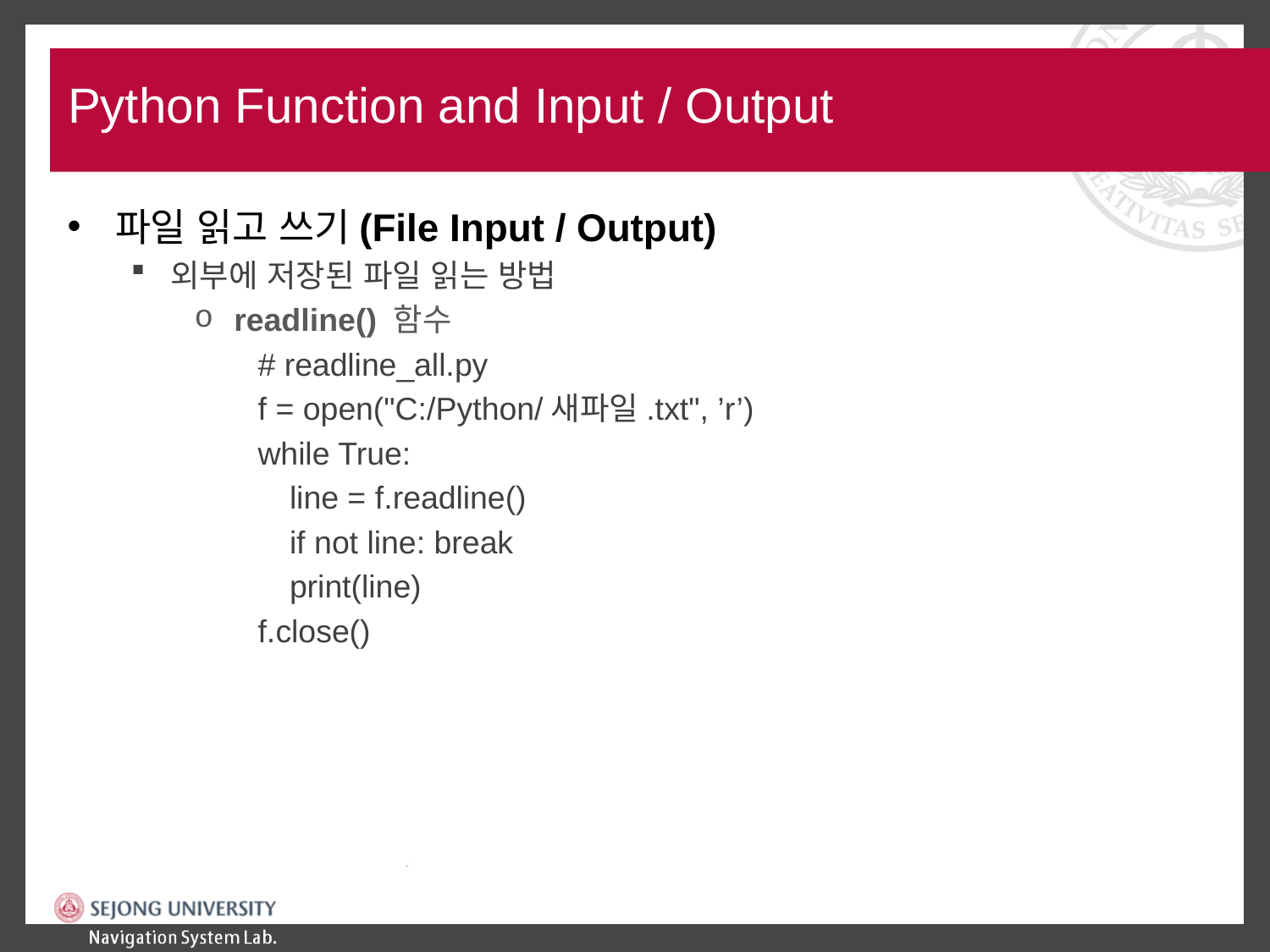

# Python Function and Input / Output
파일 읽고 쓰기(File Input / Output)
외부에 저장된 파일 읽는 방법
readline() 함수
# readline_all.py
f = open("C:/Python/새파일.txt", ’r’)
while True:
	line = f.readline()
	if not line: break
	print(line)
f.close()